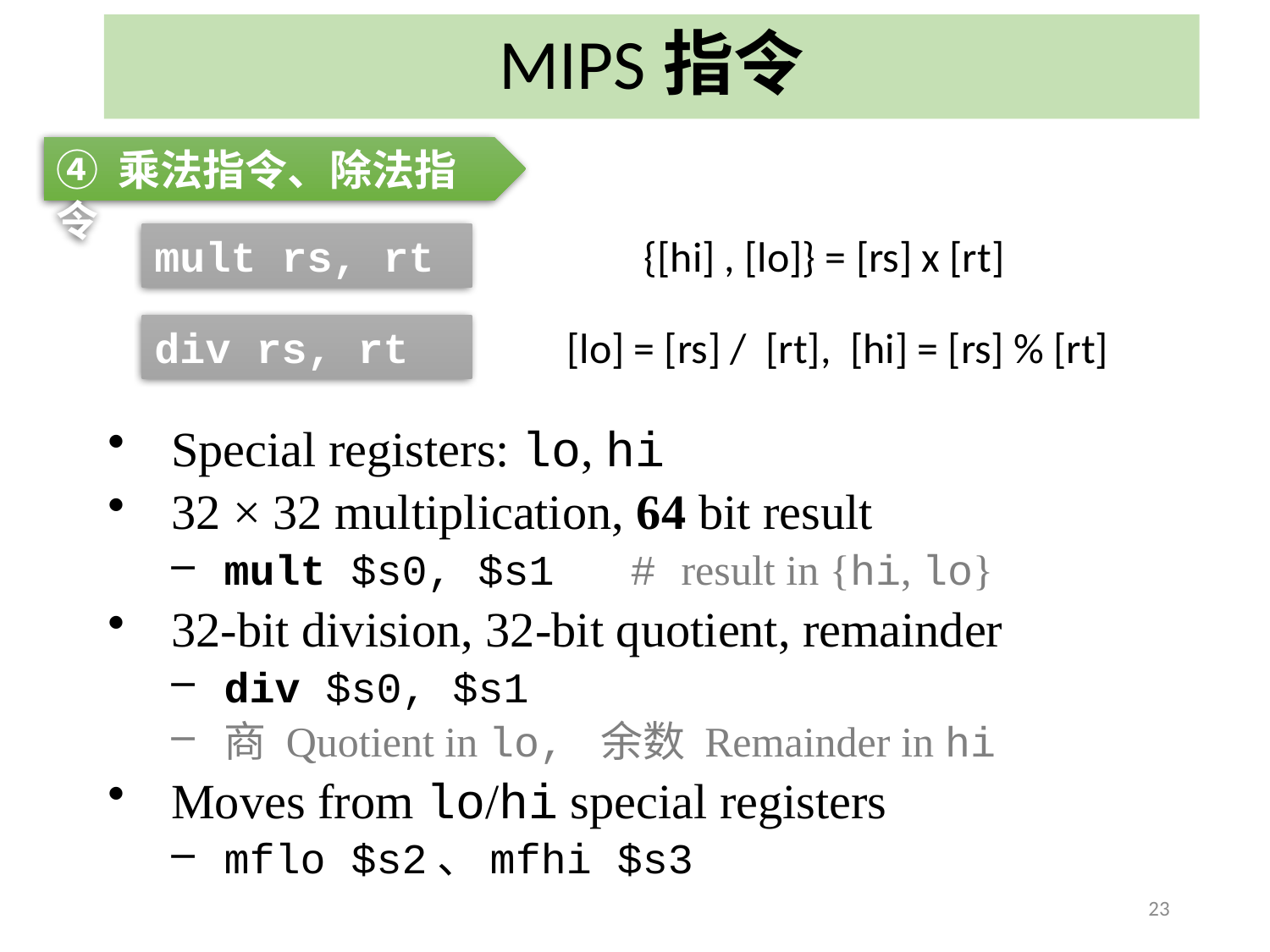

# MIPS指令
④ 乘法指令、除法指令

mult rs, rt
{[hi] , [lo]} = [rs] x [rt]
div rs, rt
[lo] = [rs] /  [rt],  [hi] = [rs] % [rt]
Special registers: lo, hi
32 × 32 multiplication, 64 bit result
mult $s0, $s1   # result in {hi, lo}
32-bit division, 32-bit quotient, remainder
div $s0, $s1
商 Quotient in lo, 余数 Remainder in hi
Moves from lo/hi special registers
mflo $s2、mfhi $s3

23